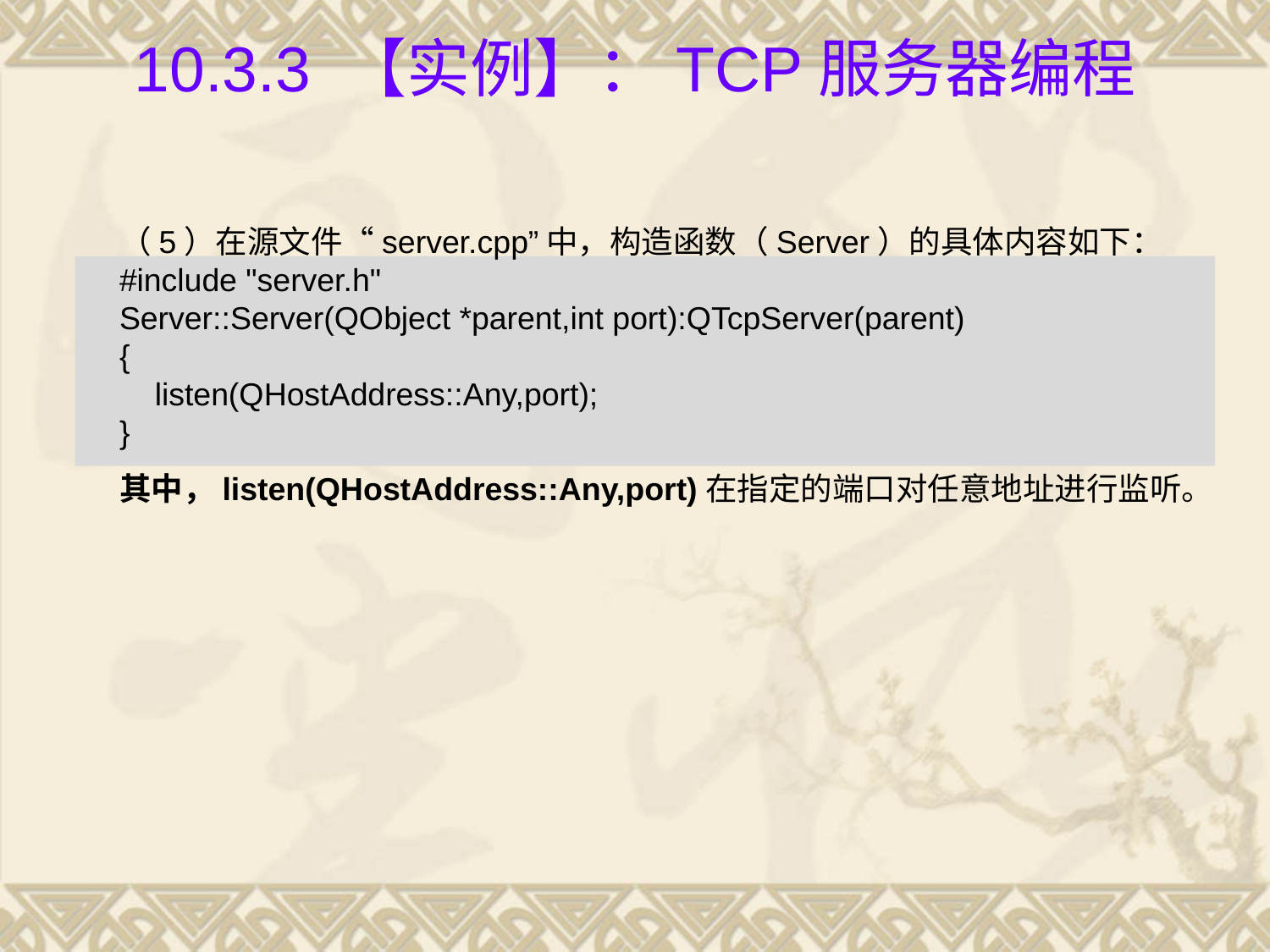

# 10.3.3 【实例】：TCP服务器编程
（5）在源文件“server.cpp”中，构造函数（Server）的具体内容如下：
#include "server.h"
Server::Server(QObject *parent,int port):QTcpServer(parent)
{
    listen(QHostAddress::Any,port);
}
其中，listen(QHostAddress::Any,port)在指定的端口对任意地址进行监听。